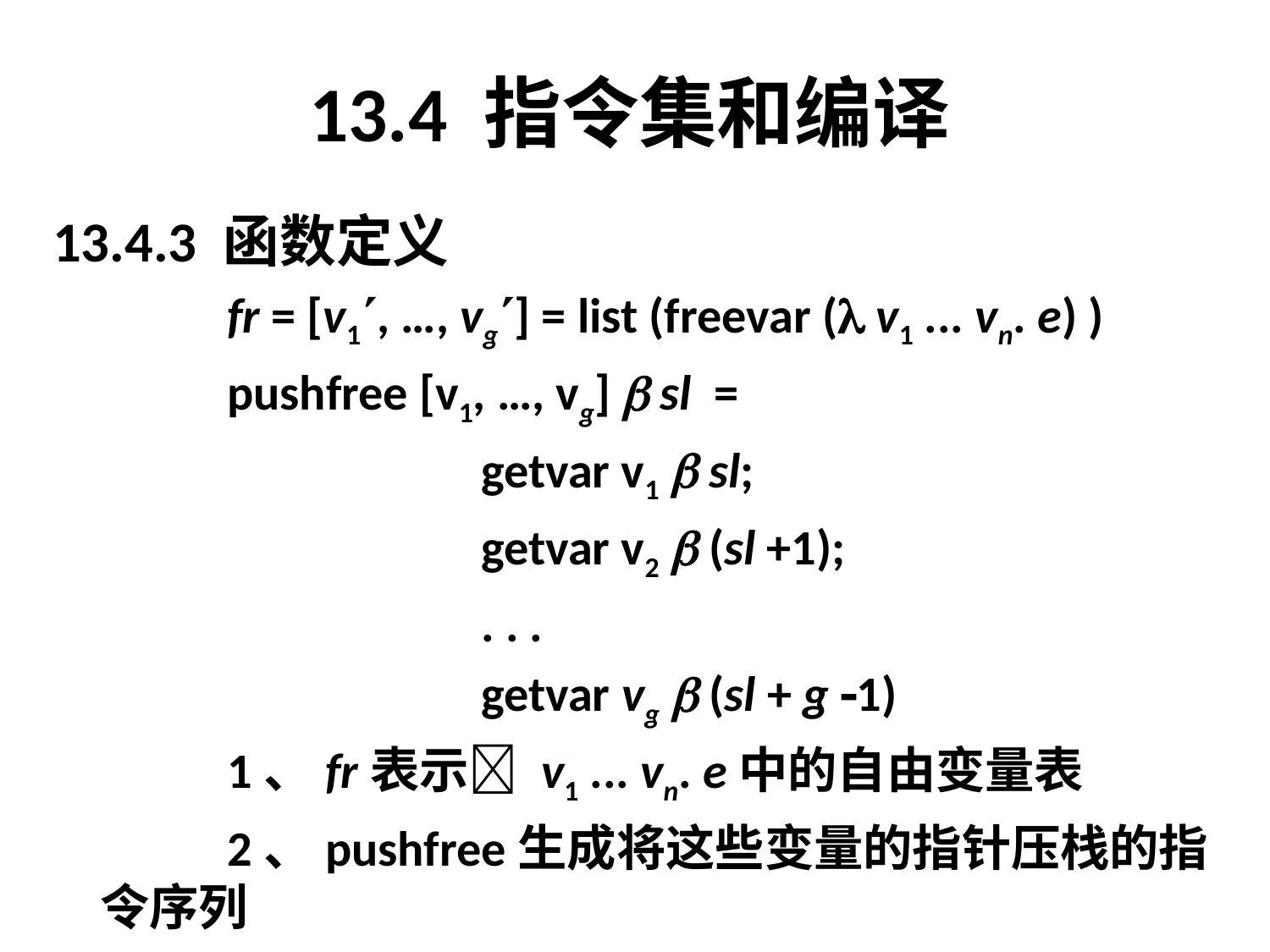

# 13.4 指令集和编译
13.4.3 函数定义
		fr = [v1′, …, vg′] = list (freevar (λ v1 ... vn. e) )
		pushfree [v1, …, vg] β sl  =
				getvar v1 β sl;
				getvar v2 β (sl +1);
				. . .
				getvar vg β (sl + g −1)
		1、fr表示λ v1 ... vn. e中的自由变量表
		2、pushfree生成将这些变量的指针压栈的指令序列